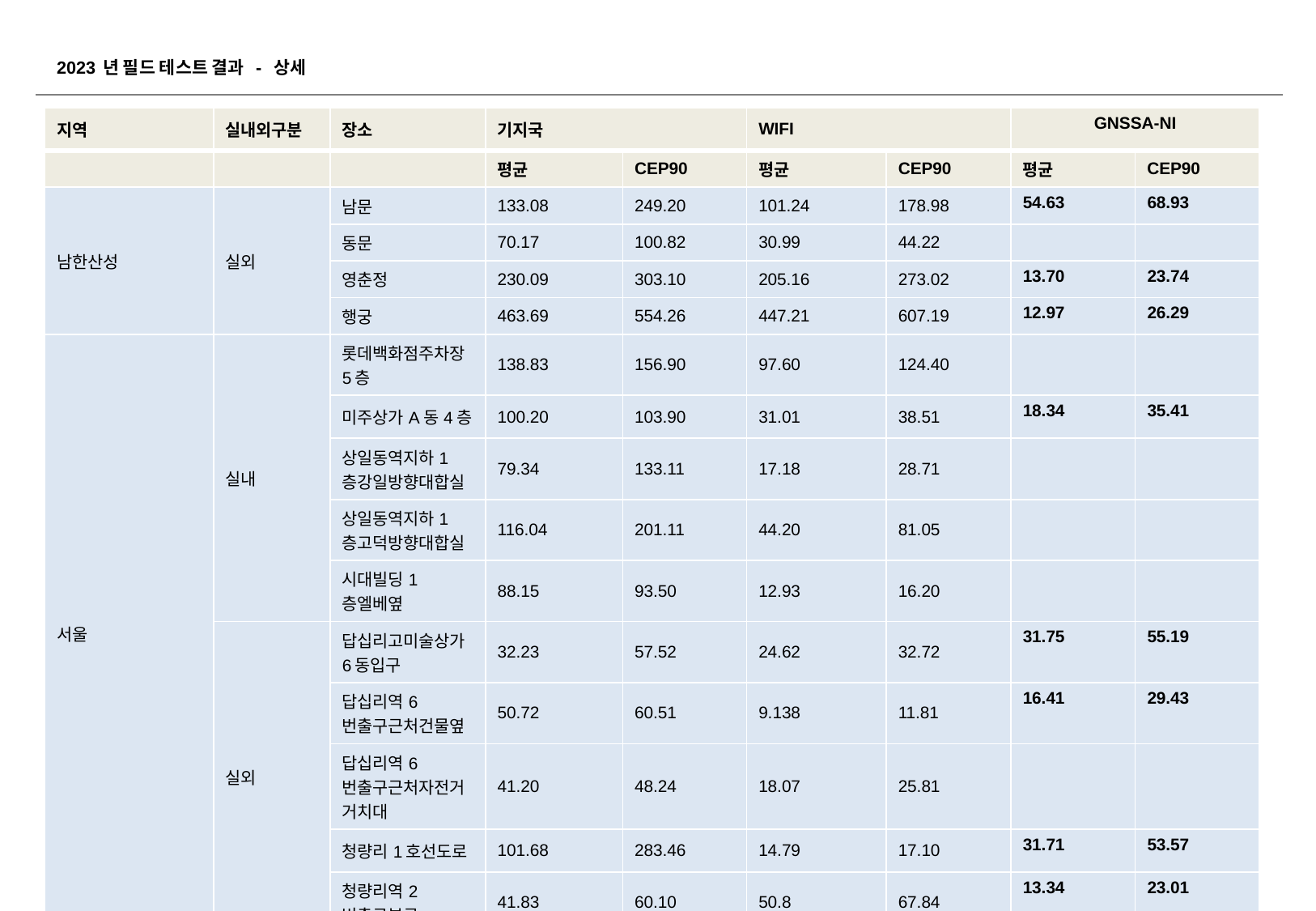

2023년 필드 테스트 결과 - 상세
| 지역 | 실내외구분 | 장소 | 기지국 |  | WIFI |  | GNSSA-NI |  |
| --- | --- | --- | --- | --- | --- | --- | --- | --- |
|  |  |  | 평균 | CEP90 | 평균 | CEP90 | 평균 | CEP90 |
| 남한산성 | 실외 | 남문 | 133.08 | 249.20 | 101.24 | 178.98 | 54.63 | 68.93 |
|  |  | 동문 | 70.17 | 100.82 | 30.99 | 44.22 |  |  |
|  |  | 영춘정 | 230.09 | 303.10 | 205.16 | 273.02 | 13.70 | 23.74 |
|  |  | 행궁 | 463.69 | 554.26 | 447.21 | 607.19 | 12.97 | 26.29 |
| 서울 | 실내 | 롯데백화점주차장5층 | 138.83 | 156.90 | 97.60 | 124.40 |  |  |
|  | 실내 | 미주상가A동4층 | 100.20 | 103.90 | 31.01 | 38.51 | 18.34 | 35.41 |
|  | 실내 | 상일동역지하1층강일방향대합실 | 79.34 | 133.11 | 17.18 | 28.71 |  |  |
|  | 실내 | 상일동역지하1층고덕방향대합실 | 116.04 | 201.11 | 44.20 | 81.05 |  |  |
|  | 실내 | 시대빌딩1층엘베옆 | 88.15 | 93.50 | 12.93 | 16.20 |  |  |
|  | 실외 | 답십리고미술상가6동입구 | 32.23 | 57.52 | 24.62 | 32.72 | 31.75 | 55.19 |
|  |  | 답십리역6번출구근처건물옆 | 50.72 | 60.51 | 9.138 | 11.81 | 16.41 | 29.43 |
|  |  | 답십리역6번출구근처자전거거치대 | 41.20 | 48.24 | 18.07 | 25.81 |  |  |
|  |  | 청량리1호선도로 | 101.68 | 283.46 | 14.79 | 17.10 | 31.71 | 53.57 |
|  |  | 청량리역2번출구부근 | 41.83 | 60.10 | 50.8 | 67.84 | 13.34 | 23.01 |